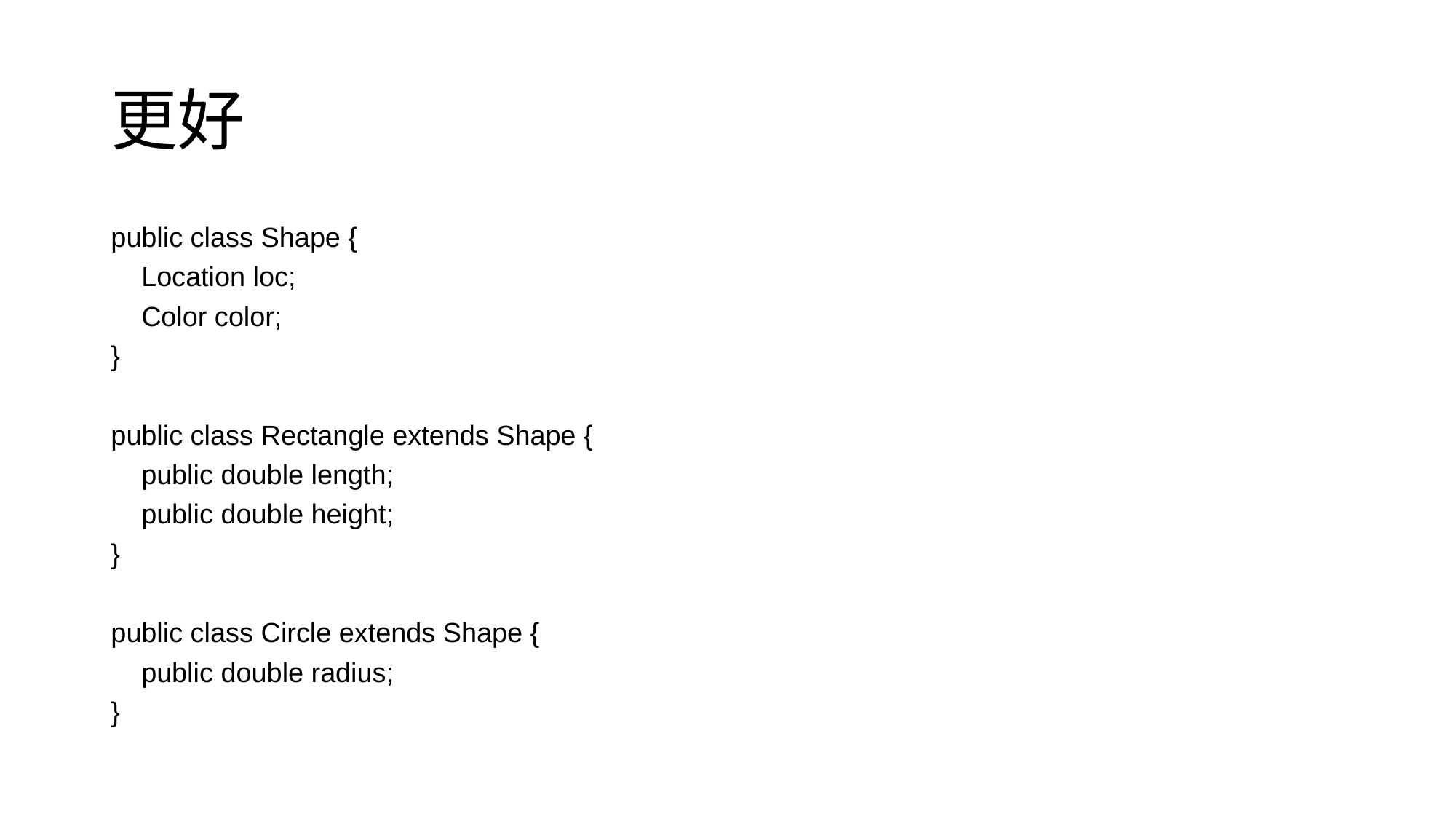

# 更好
public class Shape {
    Location loc;
    Color color;
}

public class Rectangle extends Shape {
    public double length;
    public double height;
}

public class Circle extends Shape {
    public double radius;
}